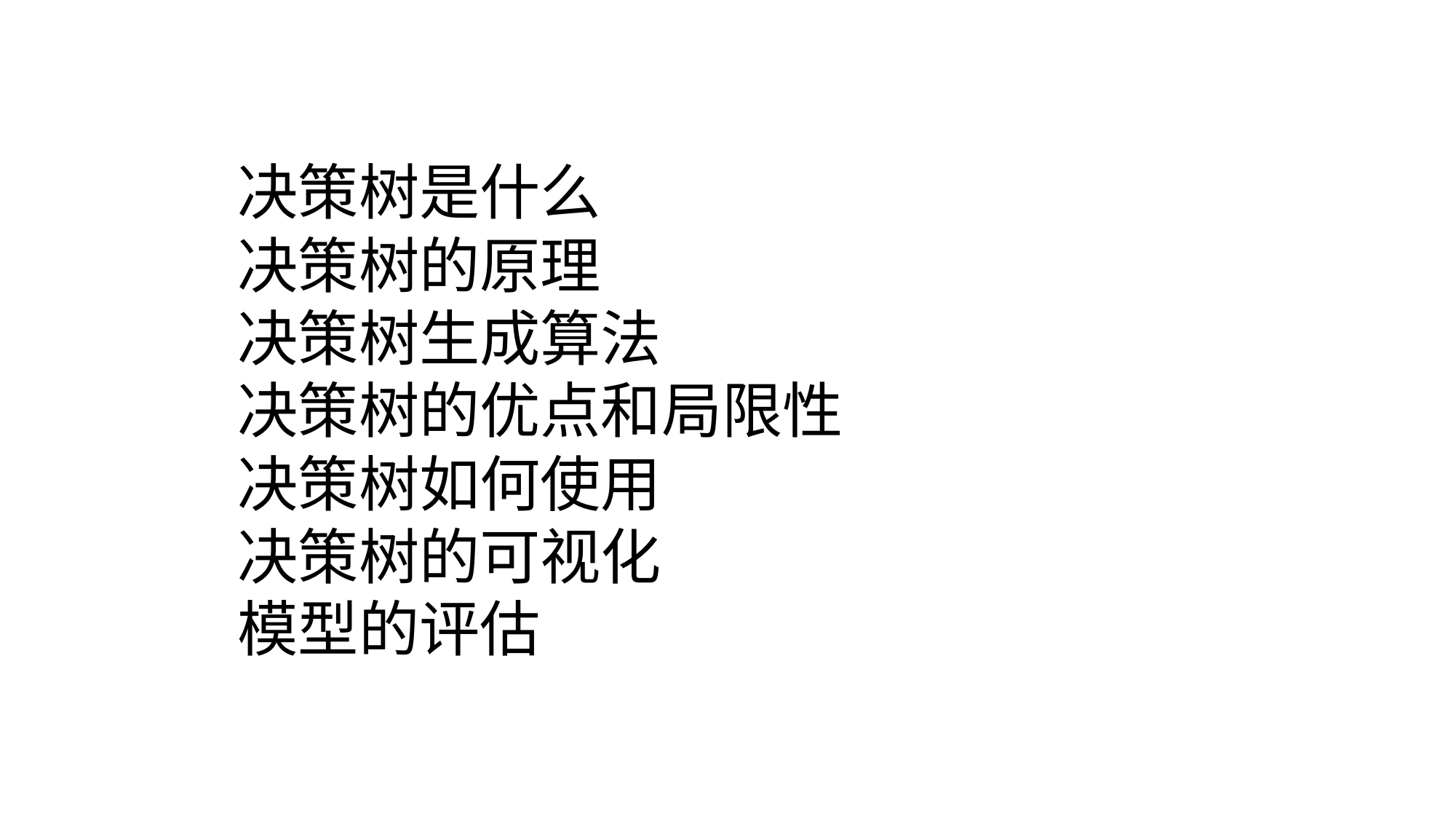

决策树是什么
决策树的原理
决策树生成算法
决策树的优点和局限性
决策树如何使用
决策树的可视化
模型的评估